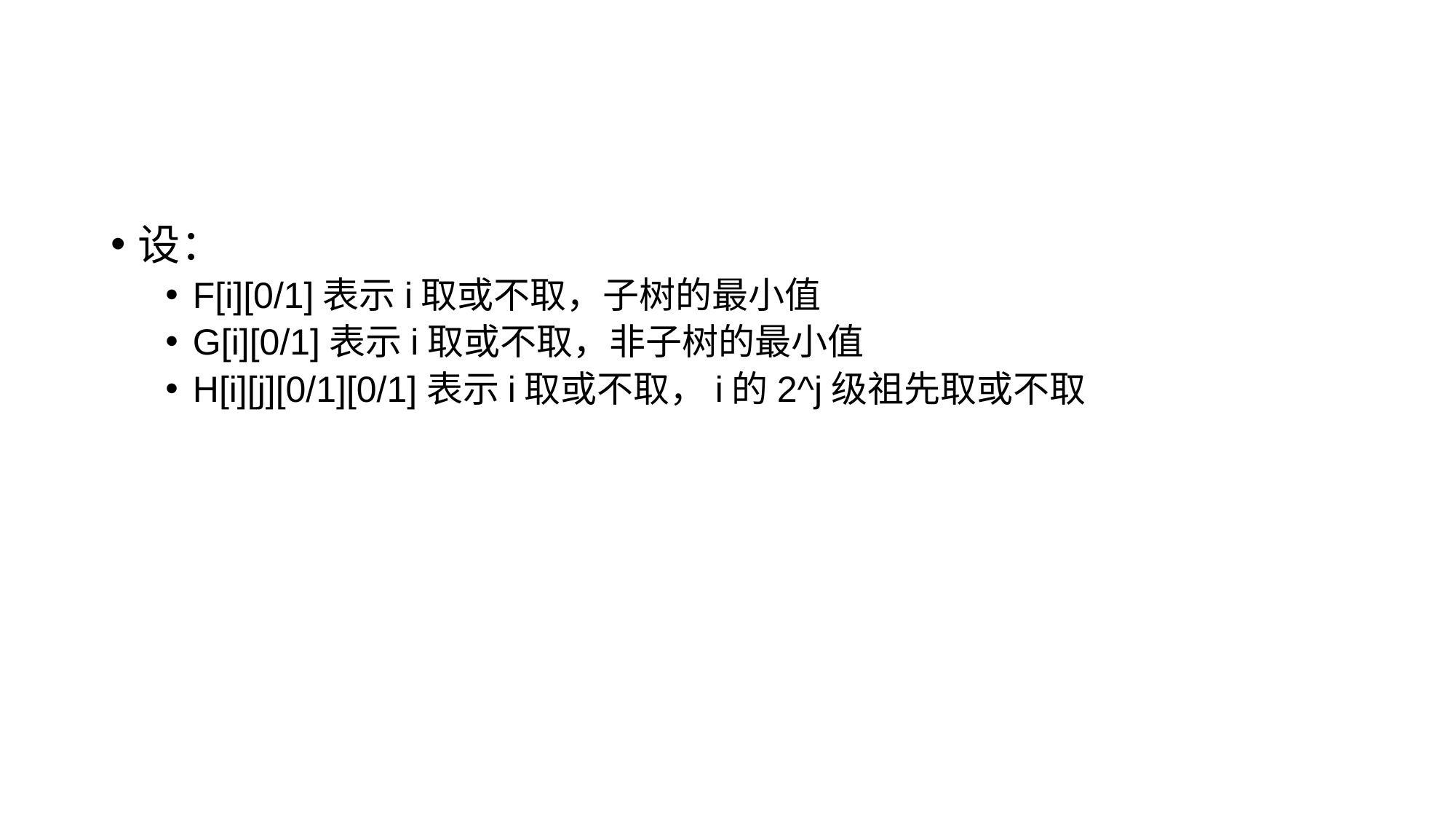

#
设：
F[i][0/1]表示i取或不取，子树的最小值
G[i][0/1]表示i取或不取，非子树的最小值
H[i][j][0/1][0/1]表示i取或不取，i的2^j级祖先取或不取